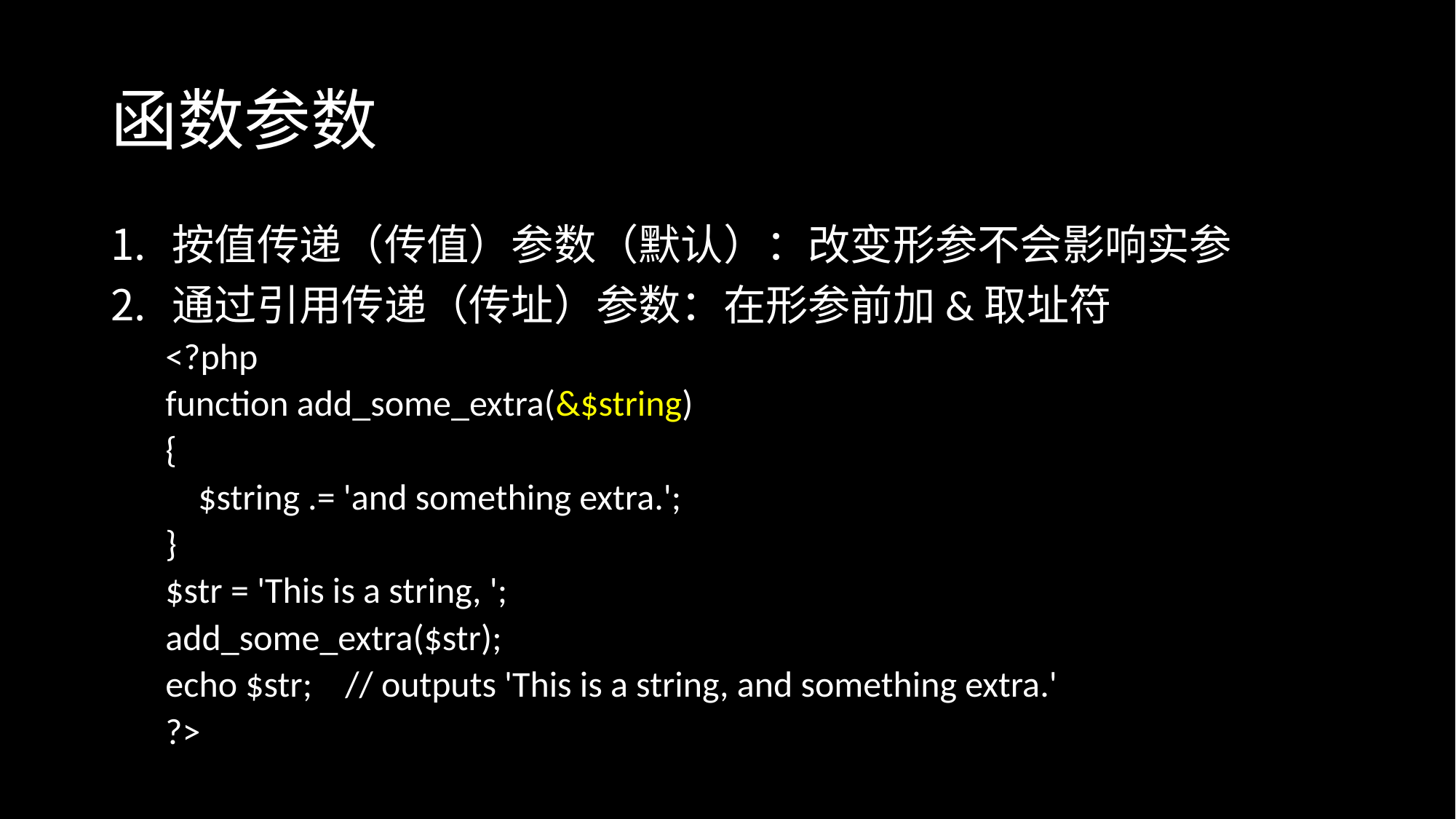

# 函数参数
按值传递（传值）参数（默认）：改变形参不会影响实参
通过引用传递（传址）参数：在形参前加&取址符
<?php
function add_some_extra(&$string)
{
    $string .= 'and something extra.';
}
$str = 'This is a string, ';
add_some_extra($str);
echo $str;    // outputs 'This is a string, and something extra.'
?>